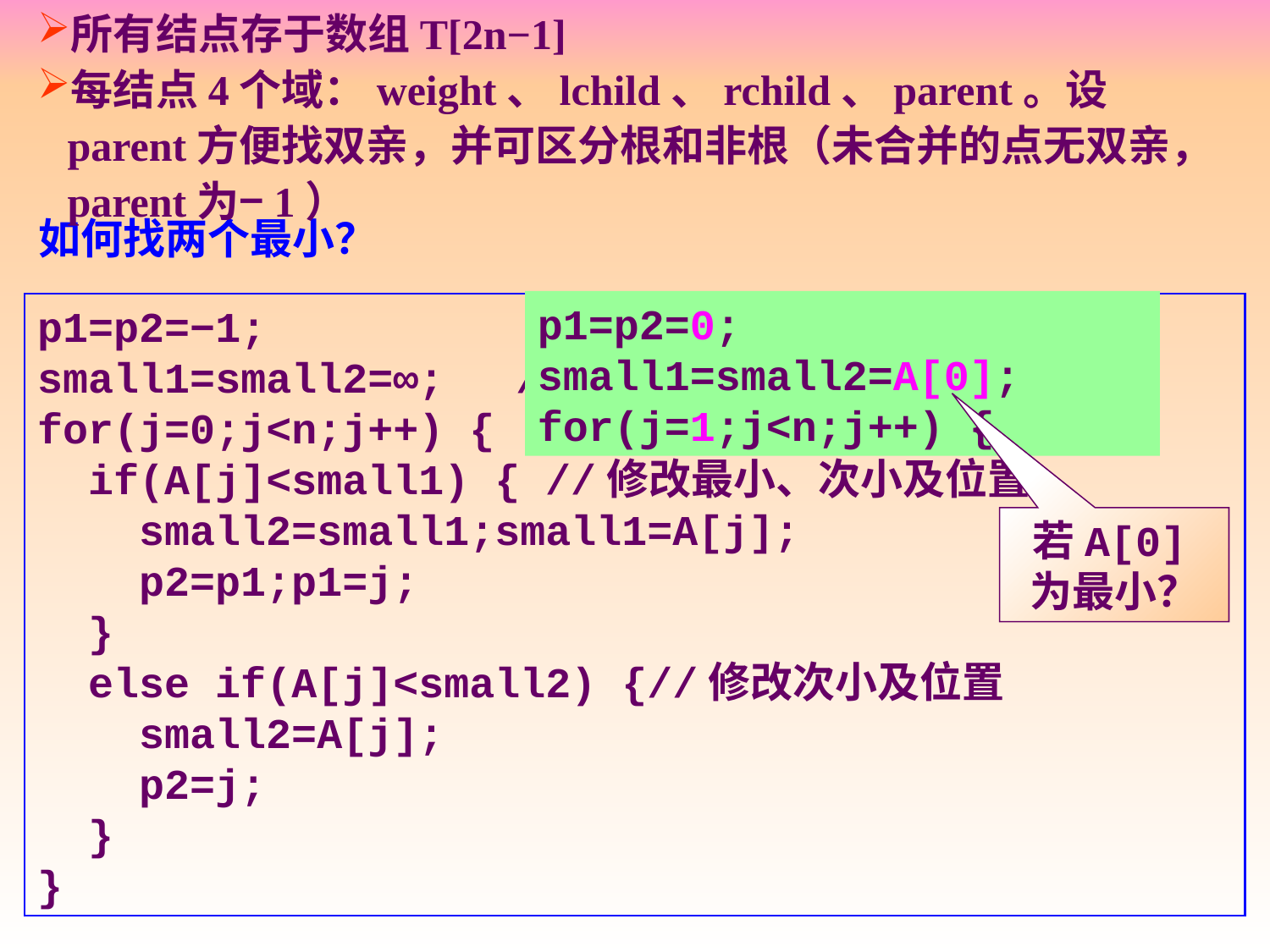

所有结点存于数组T[2n−1]
每结点4个域：weight、lchild、rchild、parent。设parent方便找双亲，并可区分根和非根（未合并的点无双亲，parent为−1）
如何找两个最小？
p1=p2=0;
small1=small2=A[0];
for(j=1;j<n;j++) {
p1=p2=−1;			//此句可不要
small1=small2=∞;　 //∞为该类型最大值
for(j=0;j<n;j++) {　//找两个最小
  if(A[j]<small1) {	//修改最小、次小及位置
    small2=small1;small1=A[j];
    p2=p1;p1=j;
  }
  else if(A[j]<small2) {//修改次小及位置
    small2=A[j];
    p2=j;
  }
}
若A[0]为最小？